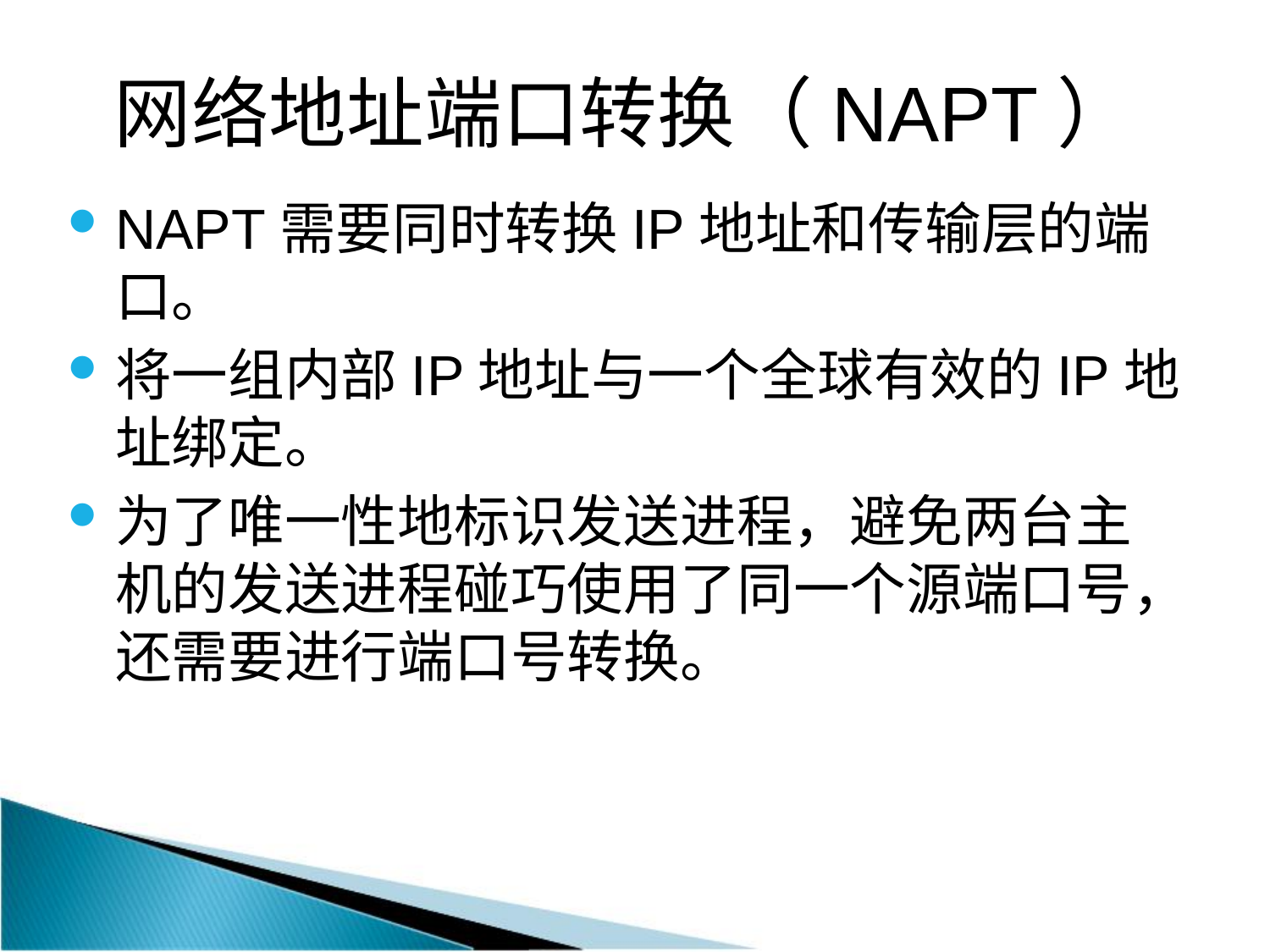

# 网络地址端口转换（NAPT）
NAPT需要同时转换IP地址和传输层的端口。
将一组内部IP地址与一个全球有效的IP地址绑定。
为了唯一性地标识发送进程，避免两台主机的发送进程碰巧使用了同一个源端口号，还需要进行端口号转换。